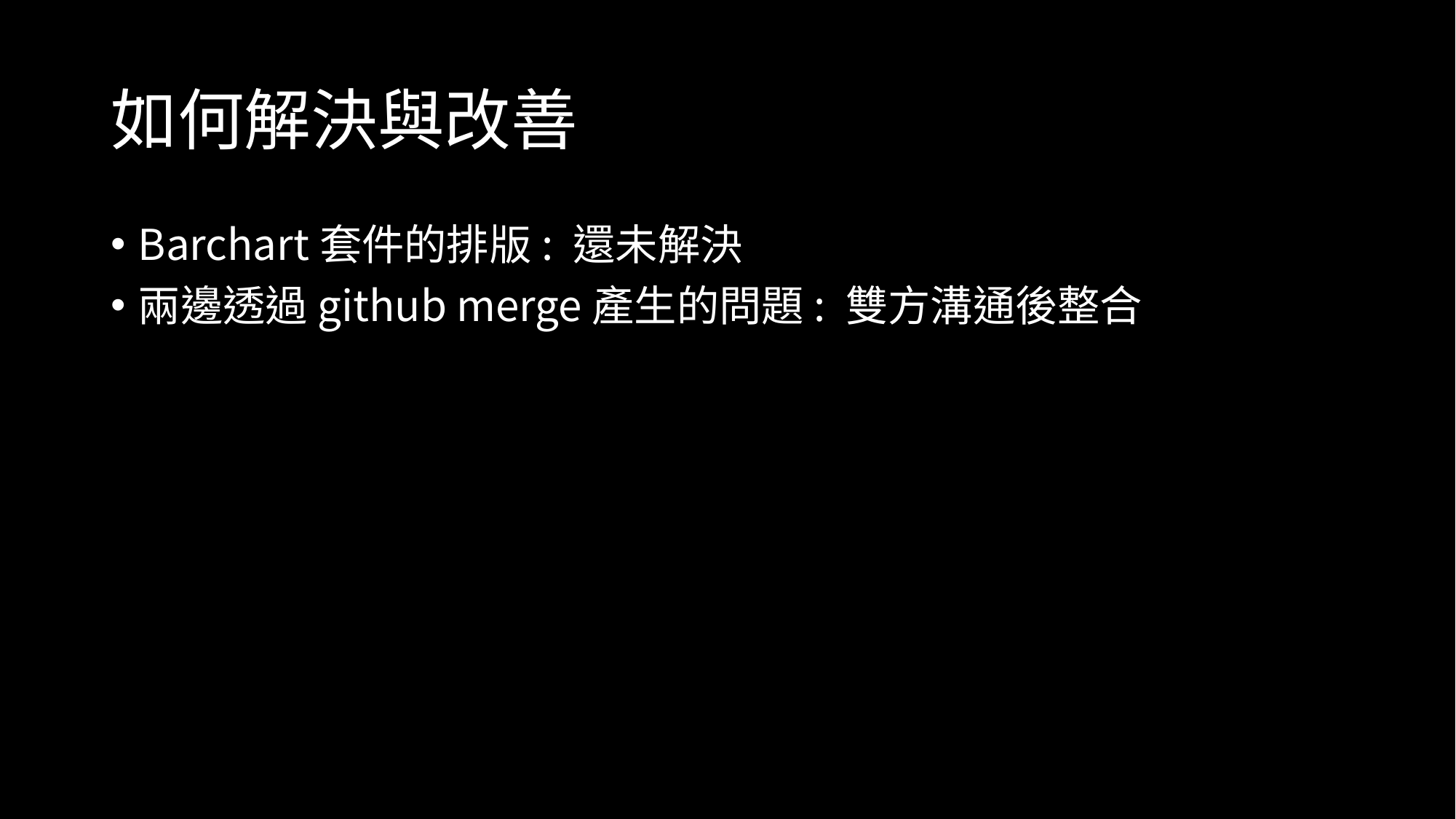

# 如何解決與改善
Barchart套件的排版: 還未解決
兩邊透過github merge產生的問題: 雙方溝通後整合